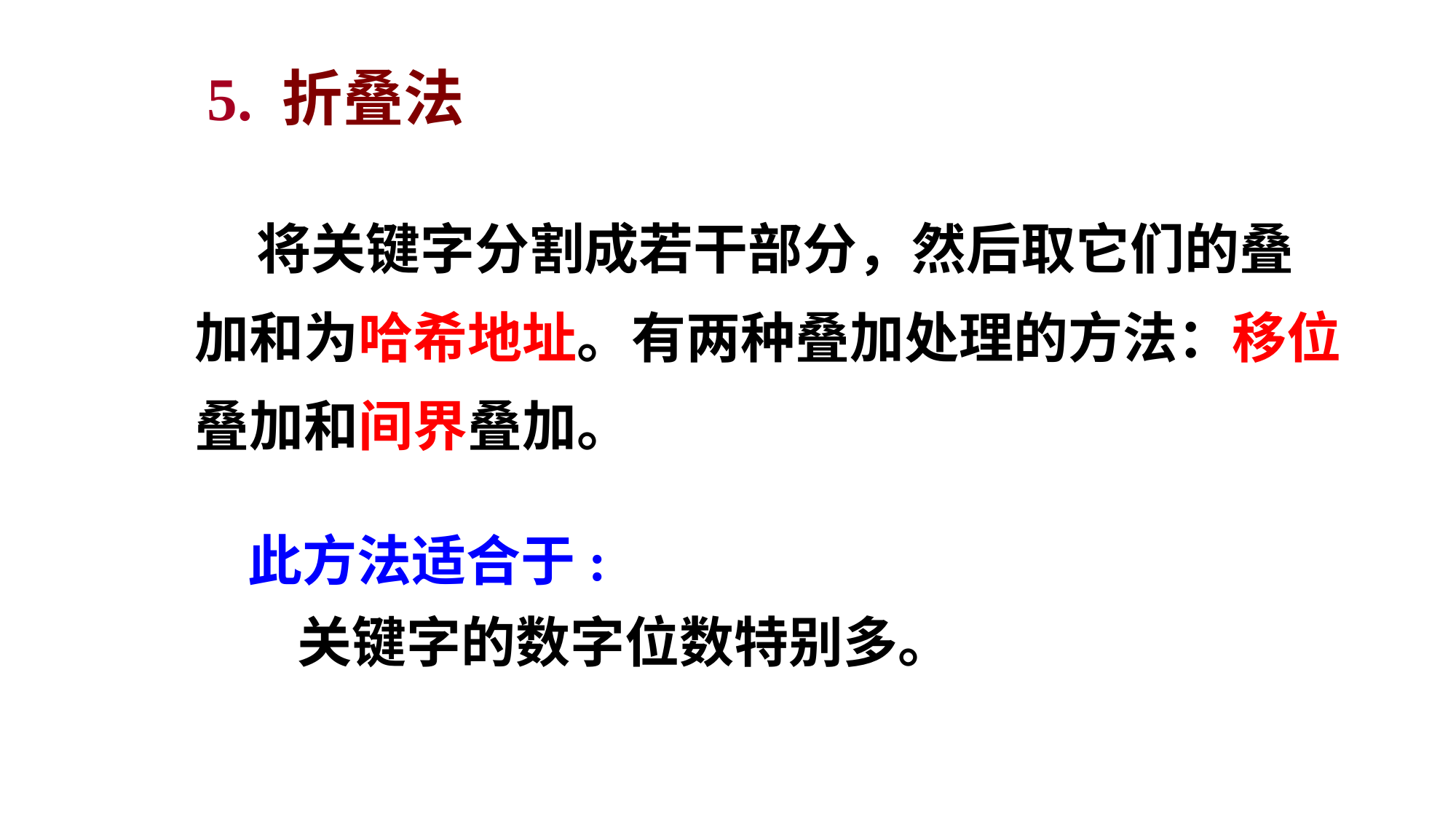

5. 折叠法
    将关键字分割成若干部分，然后取它们的叠加和为哈希地址。有两种叠加处理的方法：移位叠加和间界叠加。
  此方法适合于:
      关键字的数字位数特别多。